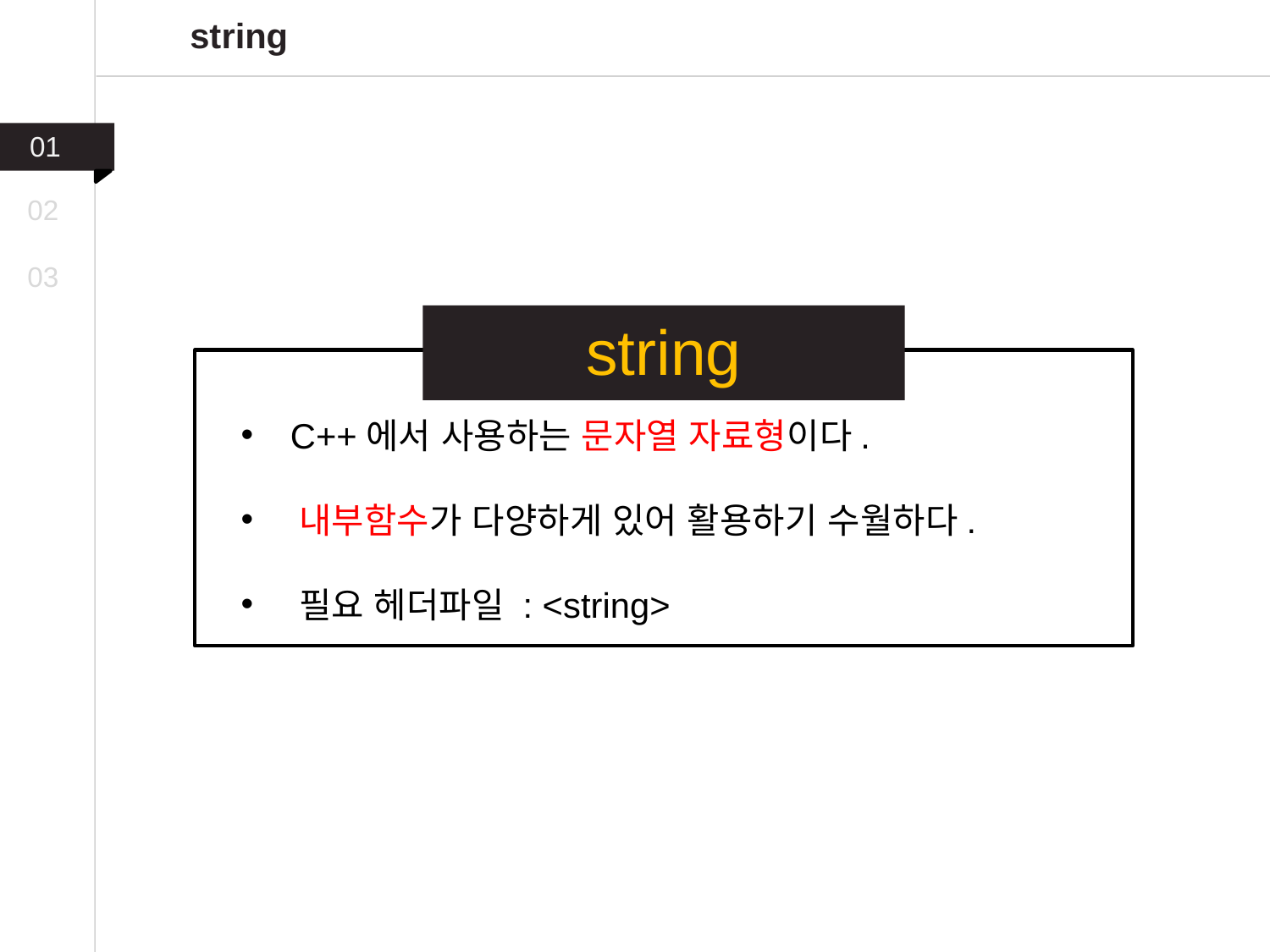

string
01

02
03
string

 C++에서 사용하는 문자열 자료형이다.

 내부함수가 다양하게 있어 활용하기 수월하다.

 필요 헤더파일 : <string>